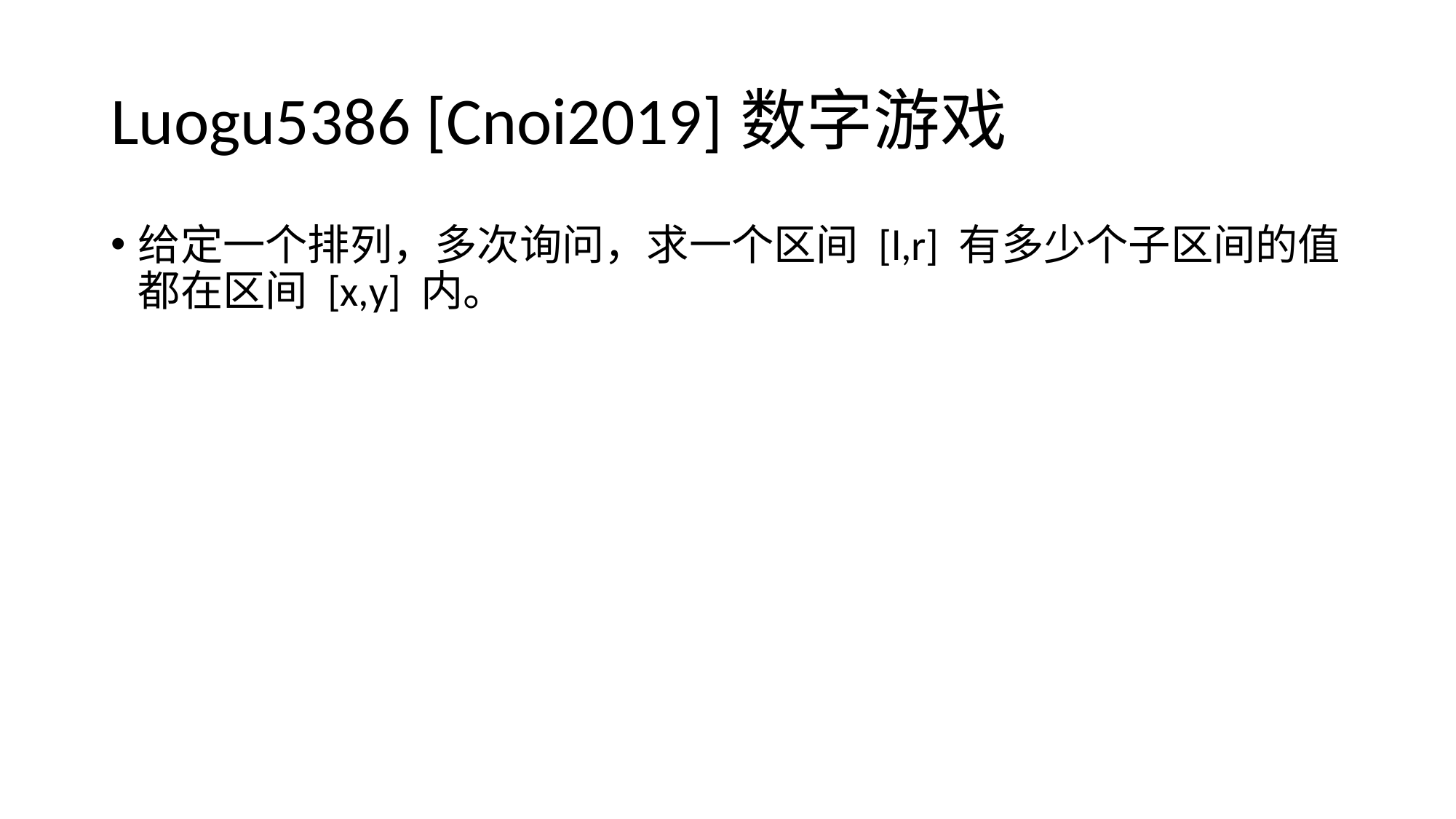

# Luogu5386 [Cnoi2019]数字游戏
给定一个排列，多次询问，求一个区间 [l,r] 有多少个子区间的值都在区间 [x,y] 内。